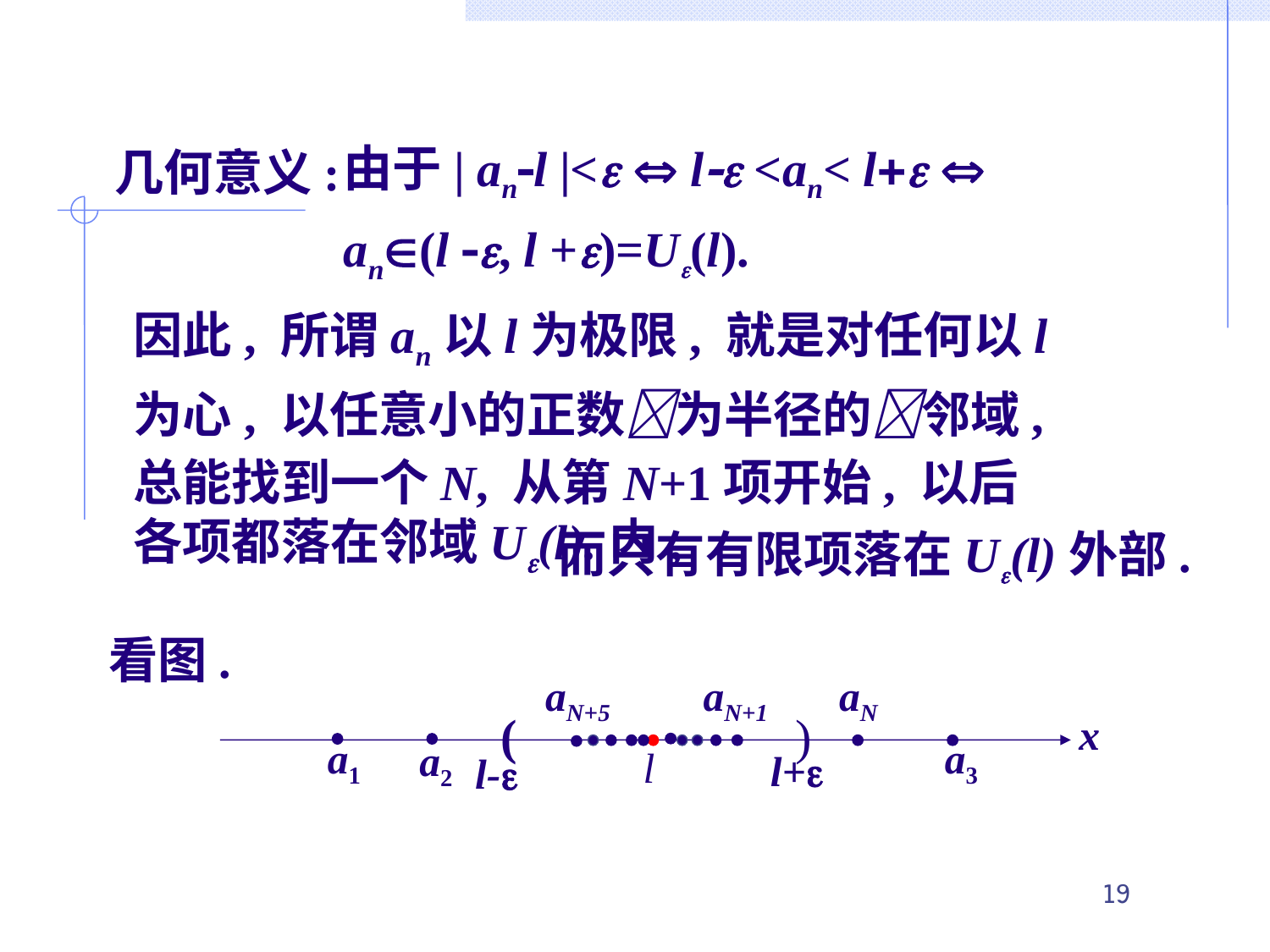

由于| an−l |<ε ⇔ l−ε <an< l+ε ⇔ an∈(l −ε, l +ε)=Uε(l).
几何意义:
因此, 所谓an以l为极限, 就是对任何以l为心, 以任意小的正数ε为半径的ε邻域,
总能找到一个N, 从第N+1项开始, 以后各项都落在邻域Uε(l).内,
而只有有限项落在Uε(l)外部.
看图.
aN+5
aN+1
aN
(
)
x
a1
a3
a2

l

l+ε

l-ε
19